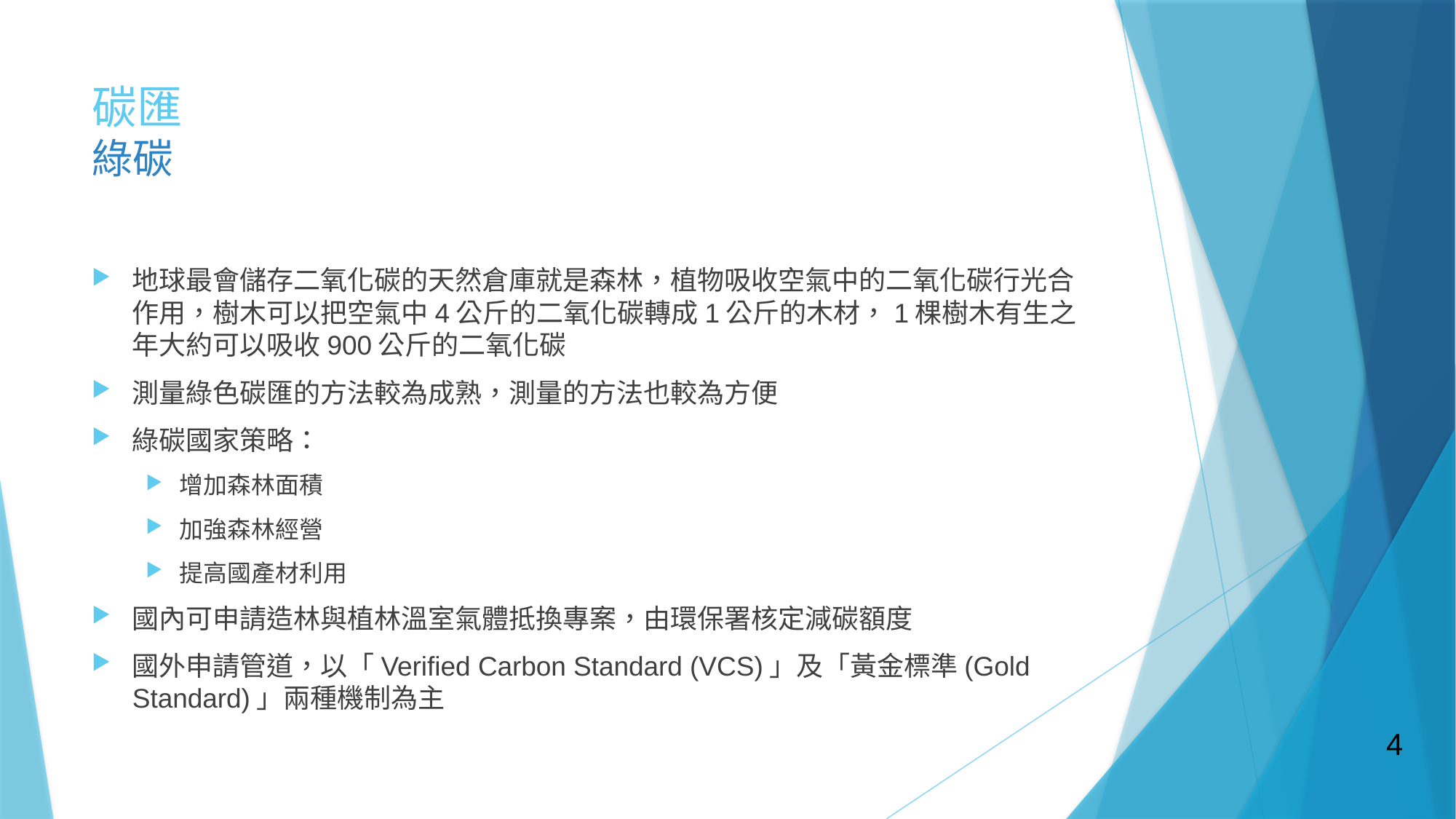

# 碳匯 綠碳
地球最會儲存二氧化碳的天然倉庫就是森林，植物吸收空氣中的二氧化碳行光合作用，樹木可以把空氣中4公斤的二氧化碳轉成1公斤的木材，1棵樹木有生之年大約可以吸收900公斤的二氧化碳
測量綠色碳匯的方法較為成熟，測量的方法也較為方便
綠碳國家策略：
增加森林面積
加強森林經營
提高國產材利用
國內可申請造林與植林溫室氣體抵換專案，由環保署核定減碳額度
國外申請管道，以「Verified Carbon Standard (VCS)」及「黃金標準(Gold Standard)」兩種機制為主

4